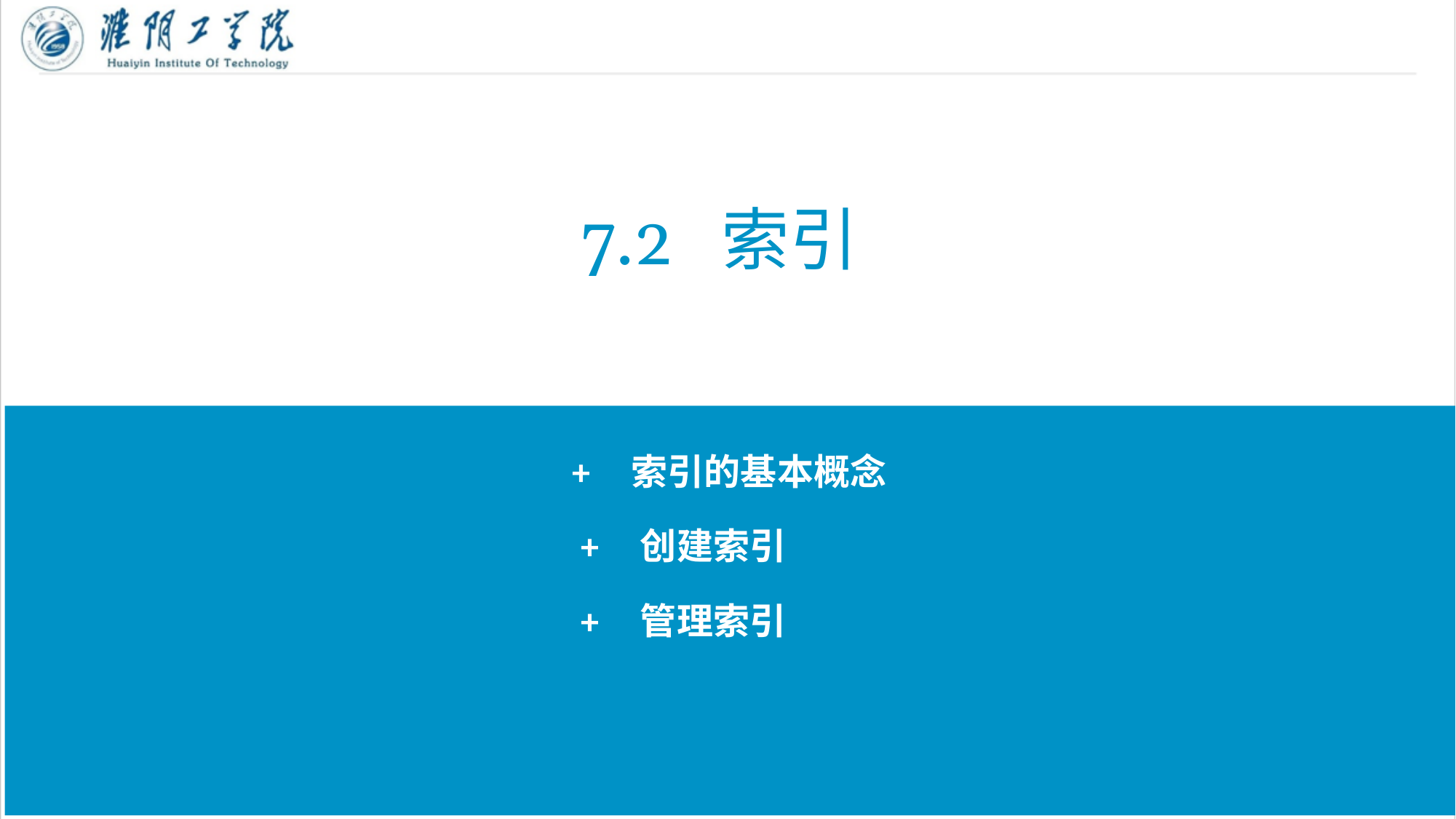

7.2  索引

   +    索引的基本概念
+    创建索引
+    管理索引
7